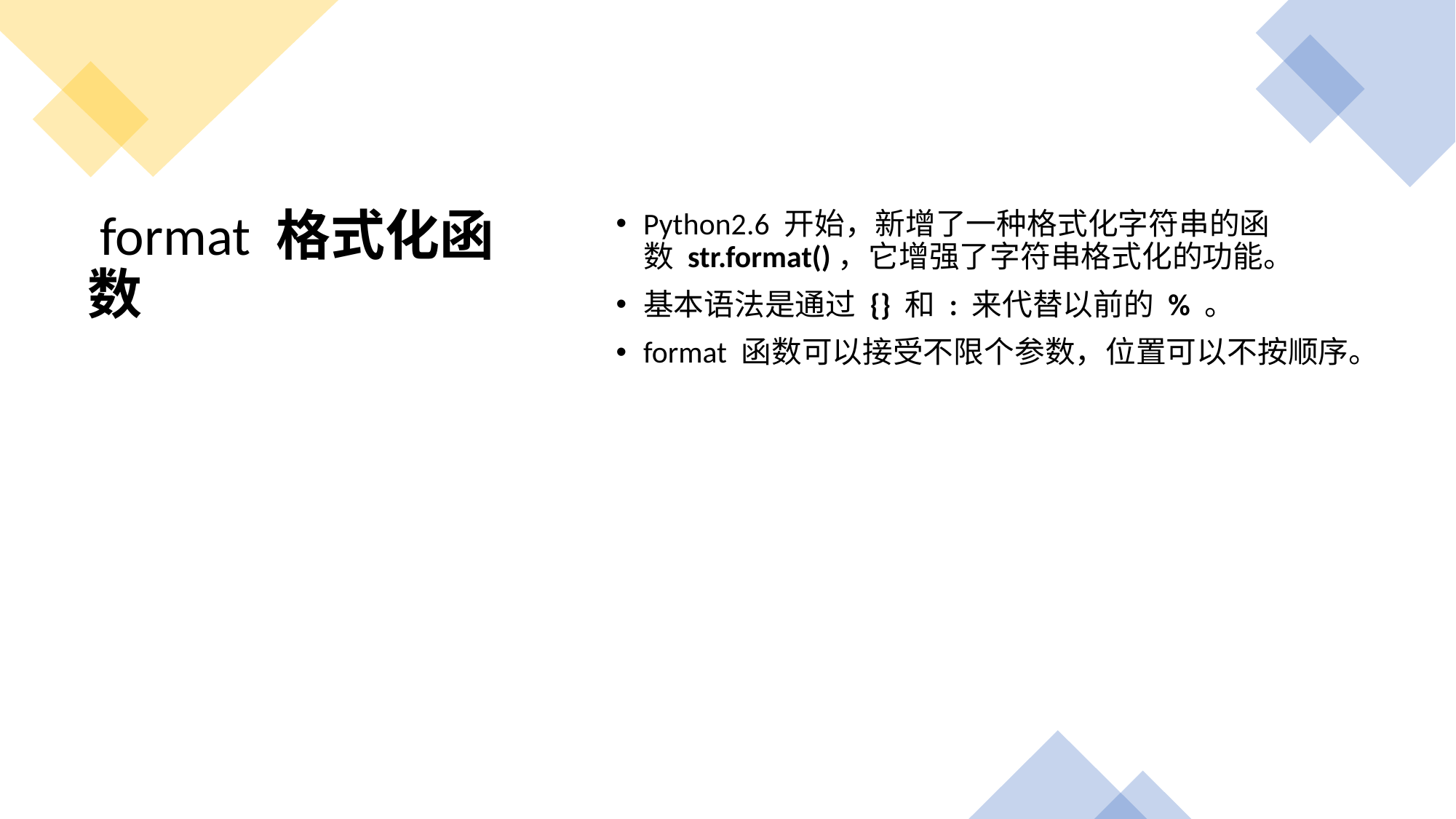

Python2.6 开始，新增了一种格式化字符串的函数 str.format()，它增强了字符串格式化的功能。
基本语法是通过 {} 和 : 来代替以前的 % 。
format 函数可以接受不限个参数，位置可以不按顺序。

# format 格式化函数